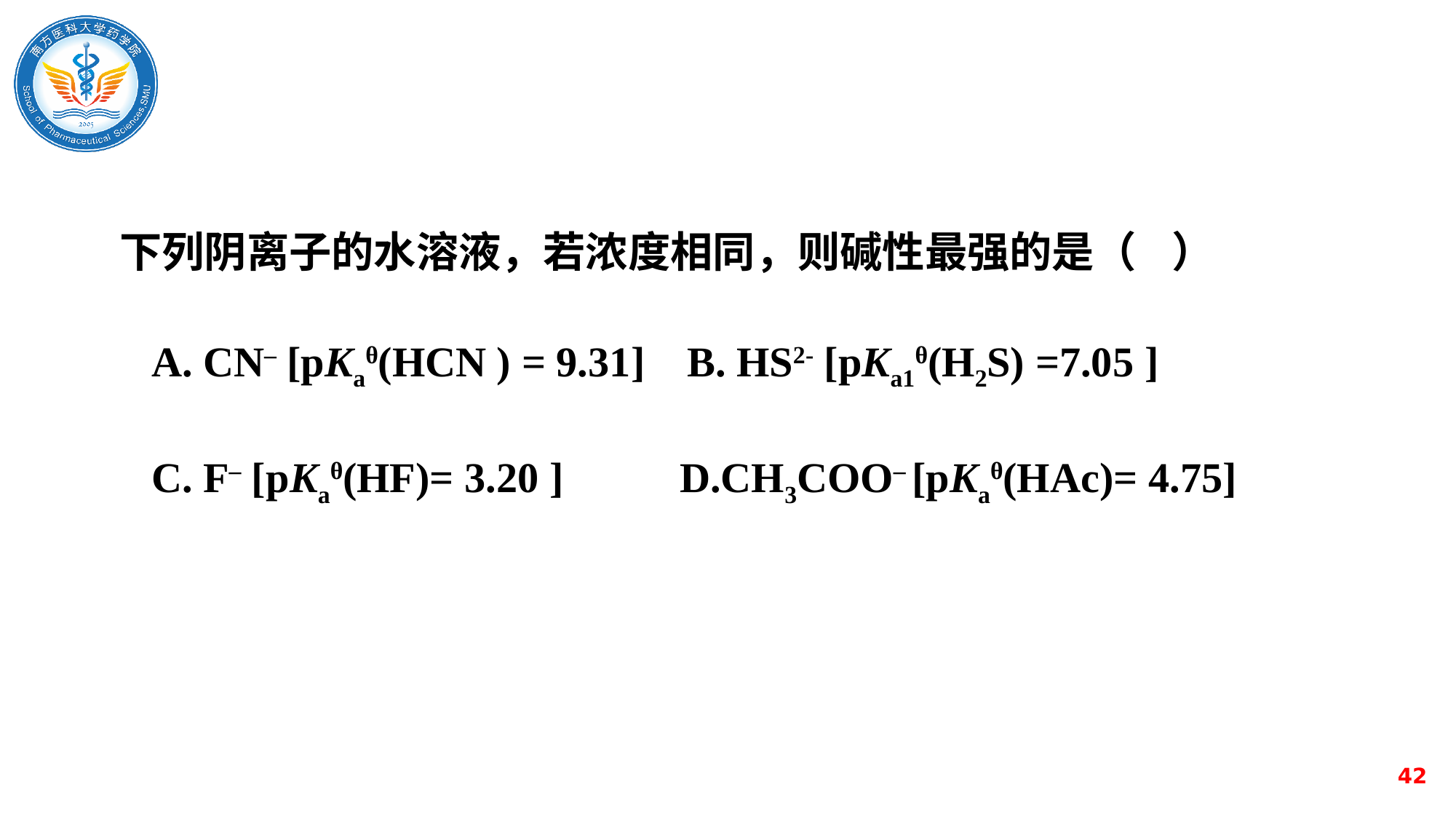

下列阴离子的水溶液，若浓度相同，则碱性最强的是（    ）
A. CN– [pKaθ(HCN ) = 9.31]    B. HS2- [pKa1θ(H2S) =7.05 ]
C. F– [pKaθ(HF)= 3.20 ]           D.CH3COO– [pKaθ(HAc)= 4.75]
42